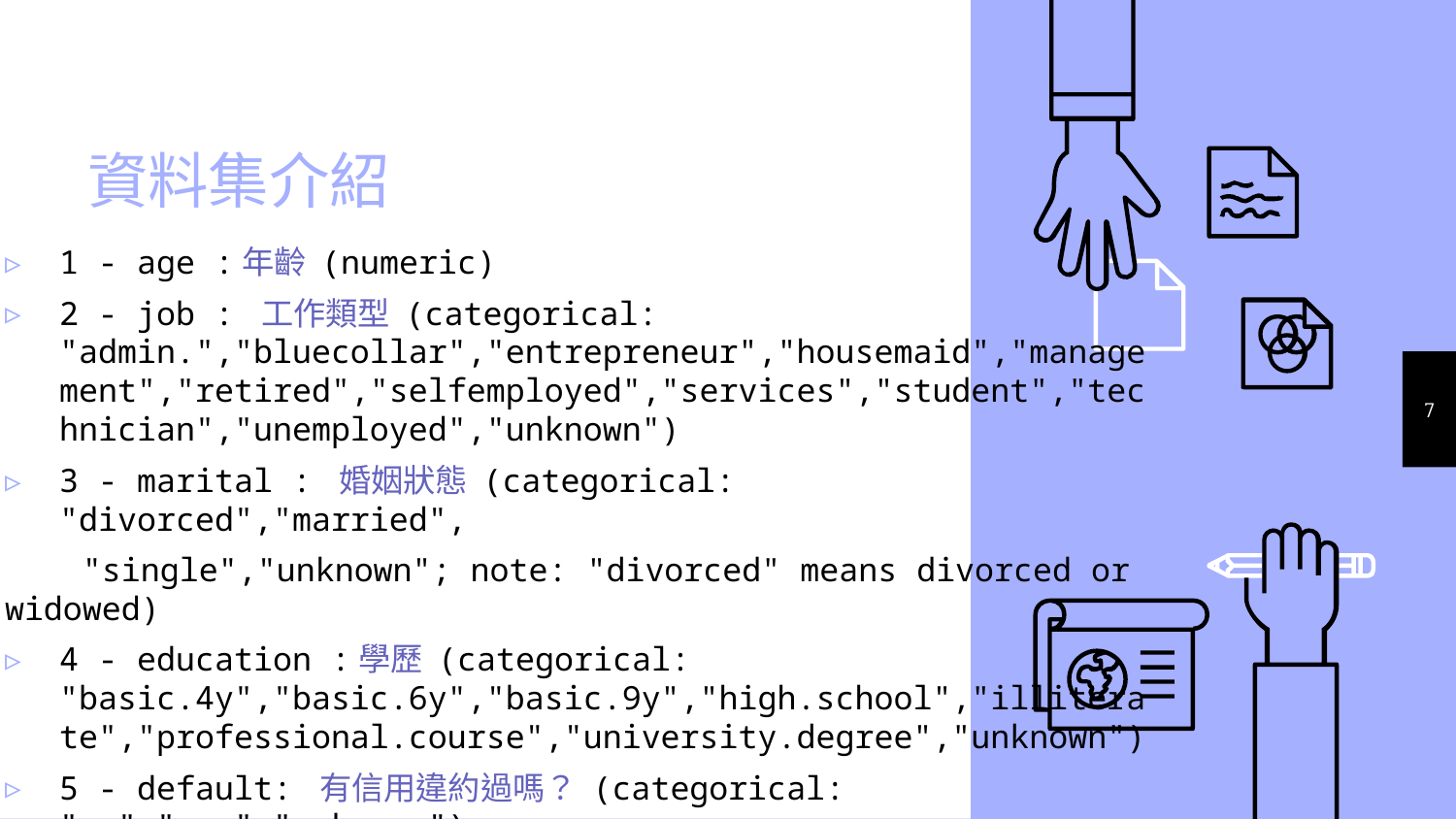

# 資料集介紹
1 - age :年齡 (numeric)
2 - job : 工作類型 (categorical: "admin.","bluecollar","entrepreneur","housemaid","management","retired","selfemployed","services","student","technician","unemployed","unknown")
3 - marital : 婚姻狀態 (categorical: "divorced","married",
    "single","unknown"; note: "divorced" means divorced or widowed)
4 - education :學歷 (categorical: "basic.4y","basic.6y","basic.9y","high.school","illiterate","professional.course","university.degree","unknown")
5 - default: 有信用違約過嗎？ (categorical: "no","yes","unknown")
7